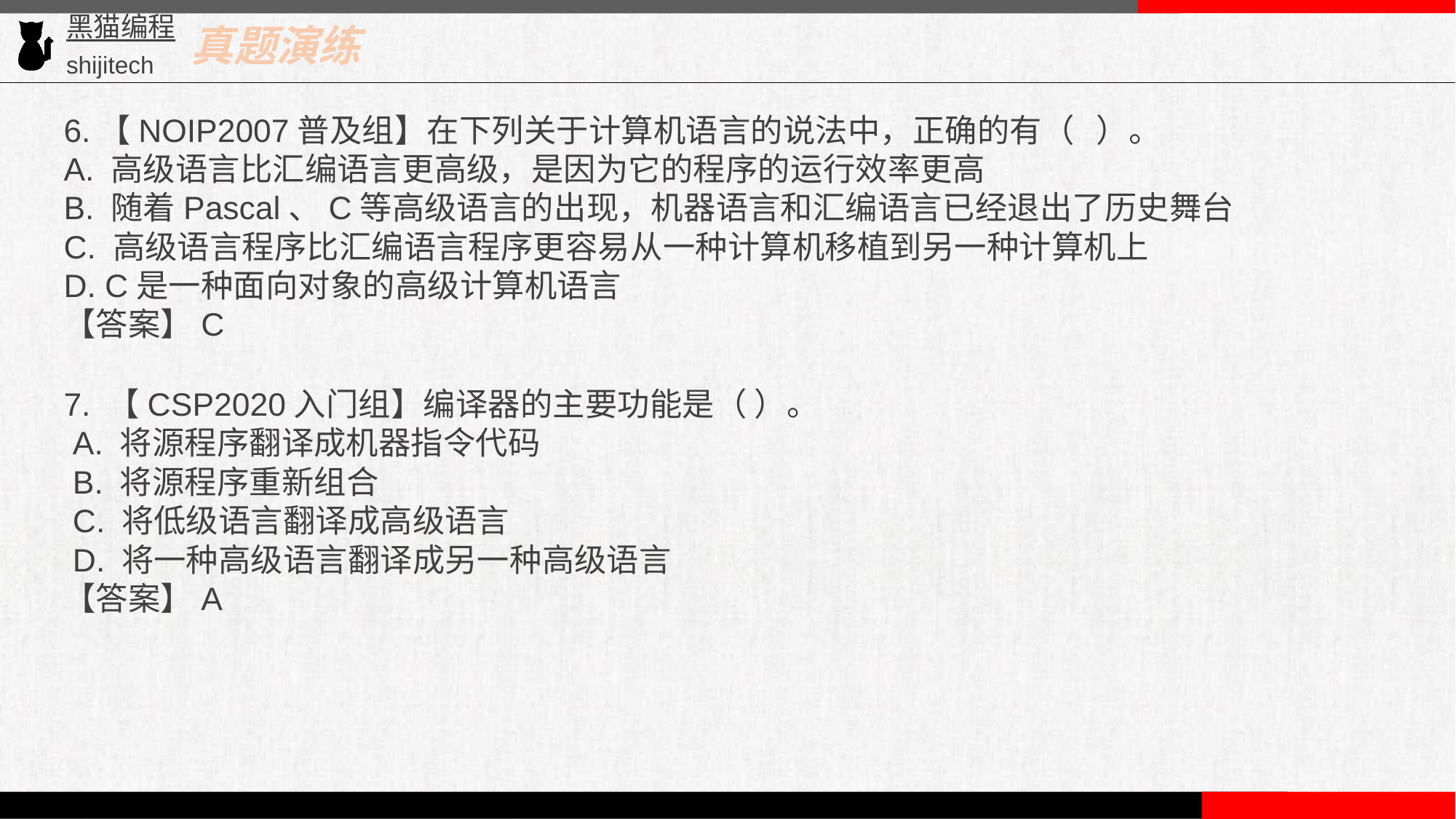

真题演练
6.【NOIP2007普及组】在下列关于计算机语言的说法中，正确的有（   ）。
A. 高级语言比汇编语言更高级，是因为它的程序的运行效率更高
B. 随着Pascal、C等高级语言的出现，机器语言和汇编语言已经退出了历史舞台
C. 高级语言程序比汇编语言程序更容易从一种计算机移植到另一种计算机上
D. C是一种面向对象的高级计算机语言
【答案】C
7. 【CSP2020入门组】编译器的主要功能是（ ）。
 A. 将源程序翻译成机器指令代码
 B. 将源程序重新组合
 C. 将低级语言翻译成高级语言
 D. 将一种高级语言翻译成另一种高级语言
【答案】A